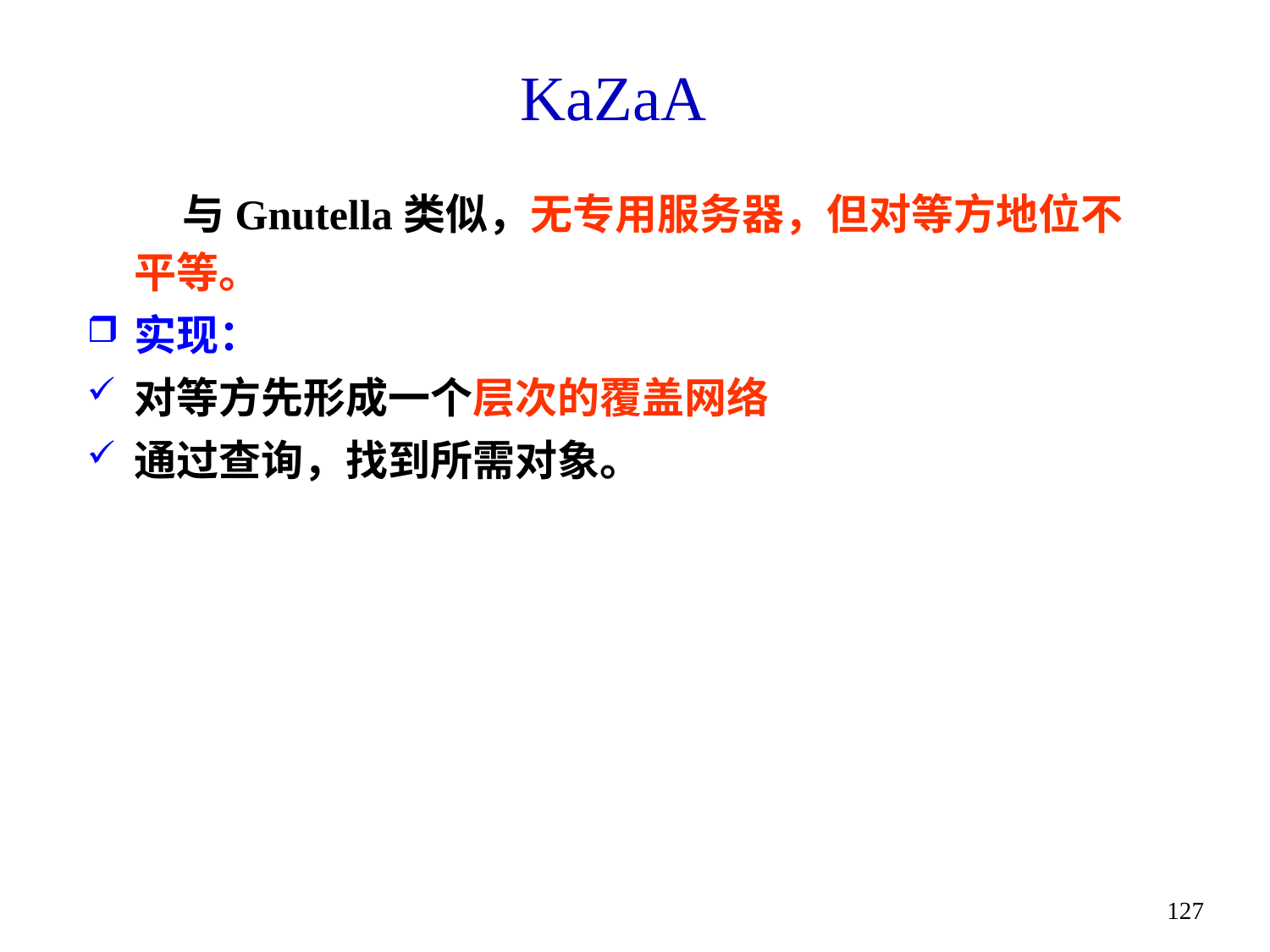

# KaZaA
         与Gnutella类似，无专用服务器，但对等方地位不平等。
实现：
对等方先形成一个层次的覆盖网络
通过查询，找到所需对象。

127